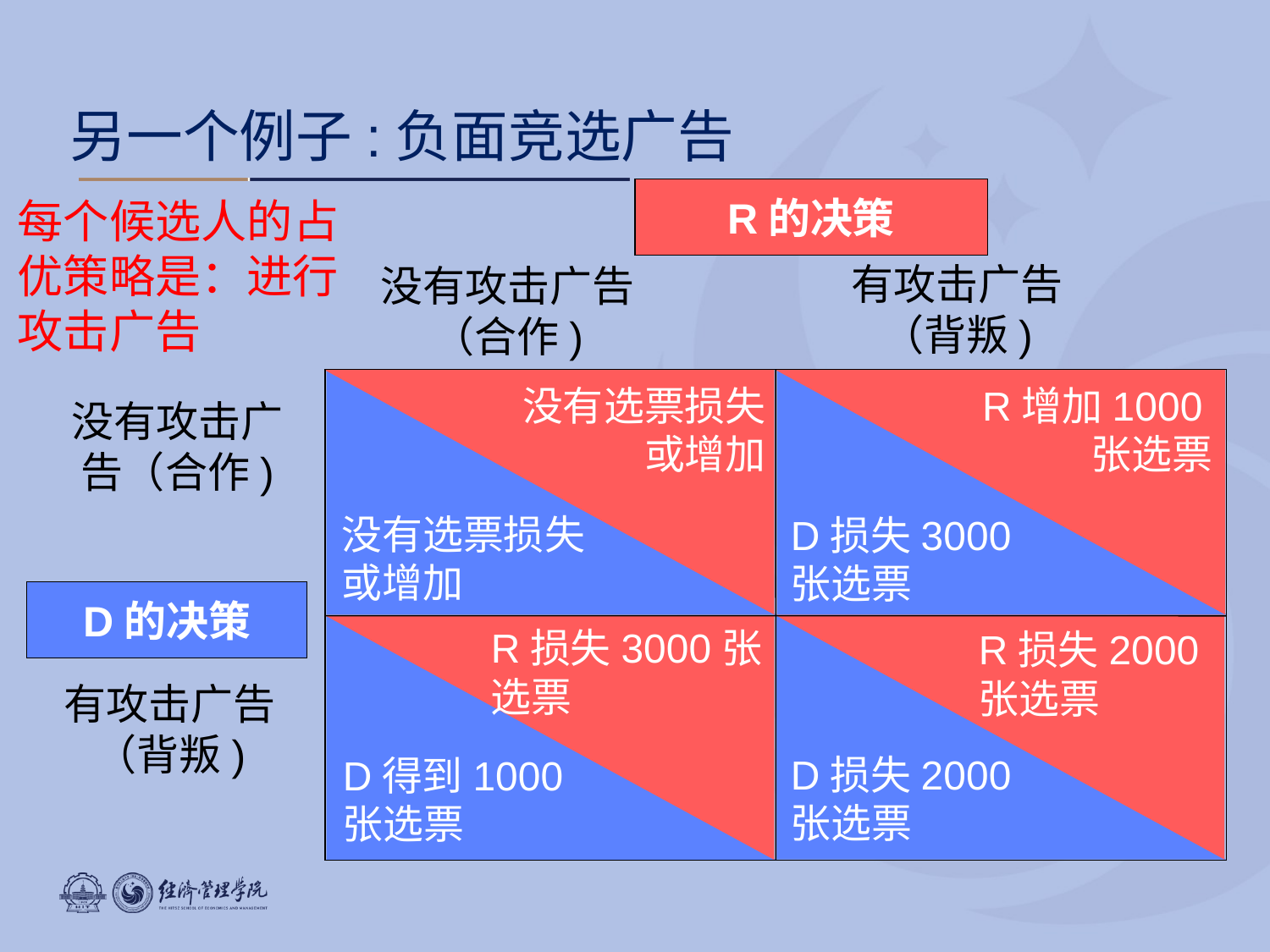

另一个例子:负面竞选广告
R的决策
每个候选人的占优策略是：进行攻击广告
有攻击广告（背叛)
没有攻击广告（合作)

没有选票损失或增加
R增加1000张选票
没有攻击广告（合作)

没有选票损失或增加
D损失3000张选票
D的决策
R损失3000张选票
R损失2000张选票
有攻击广告（背叛)
D损失2000张选票
D得到1000张选票